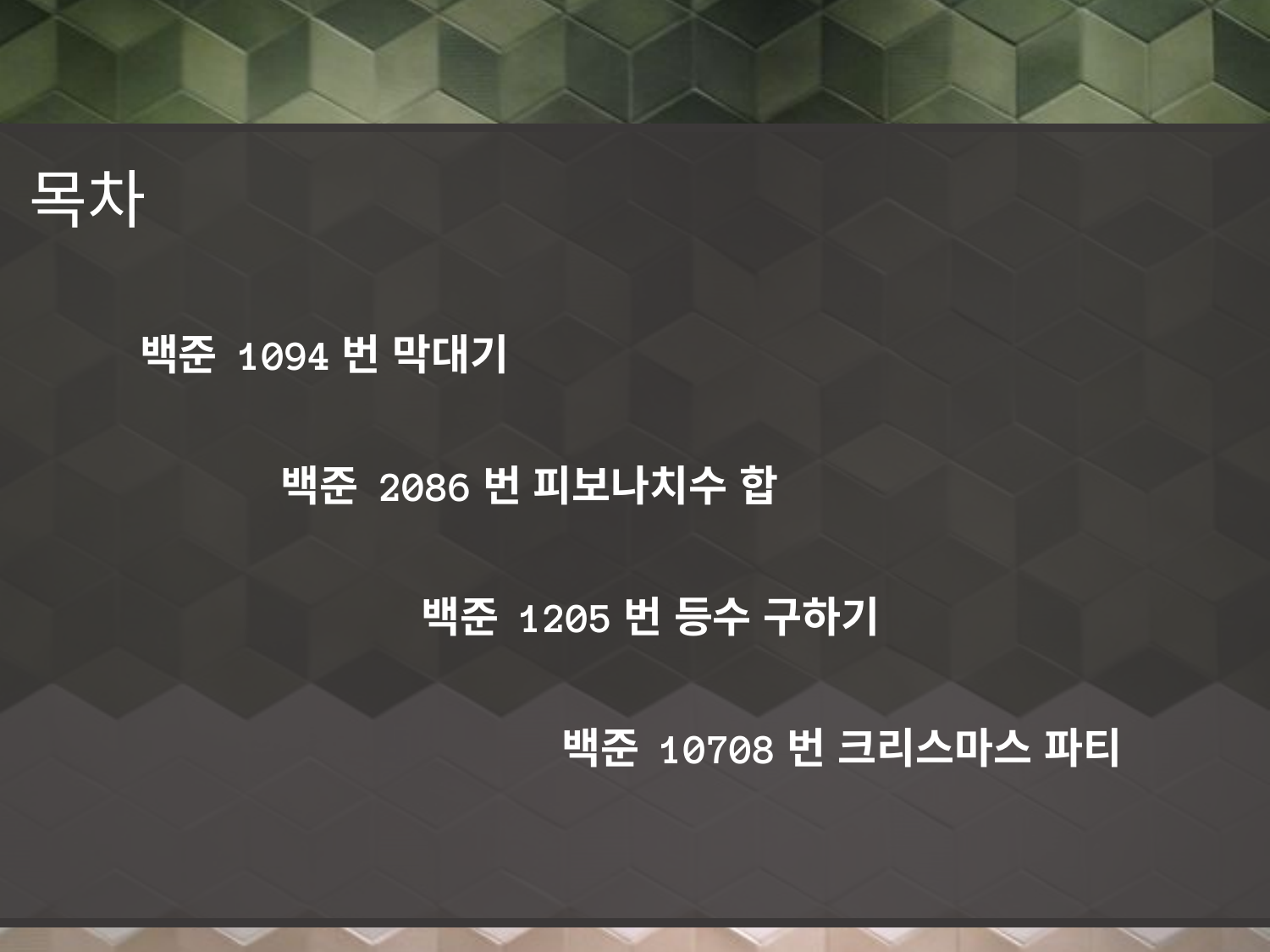

목차
백준 1094번 막대기
백준 2086번 피보나치수 합
백준 1205번 등수 구하기
백준 10708번 크리스마스 파티